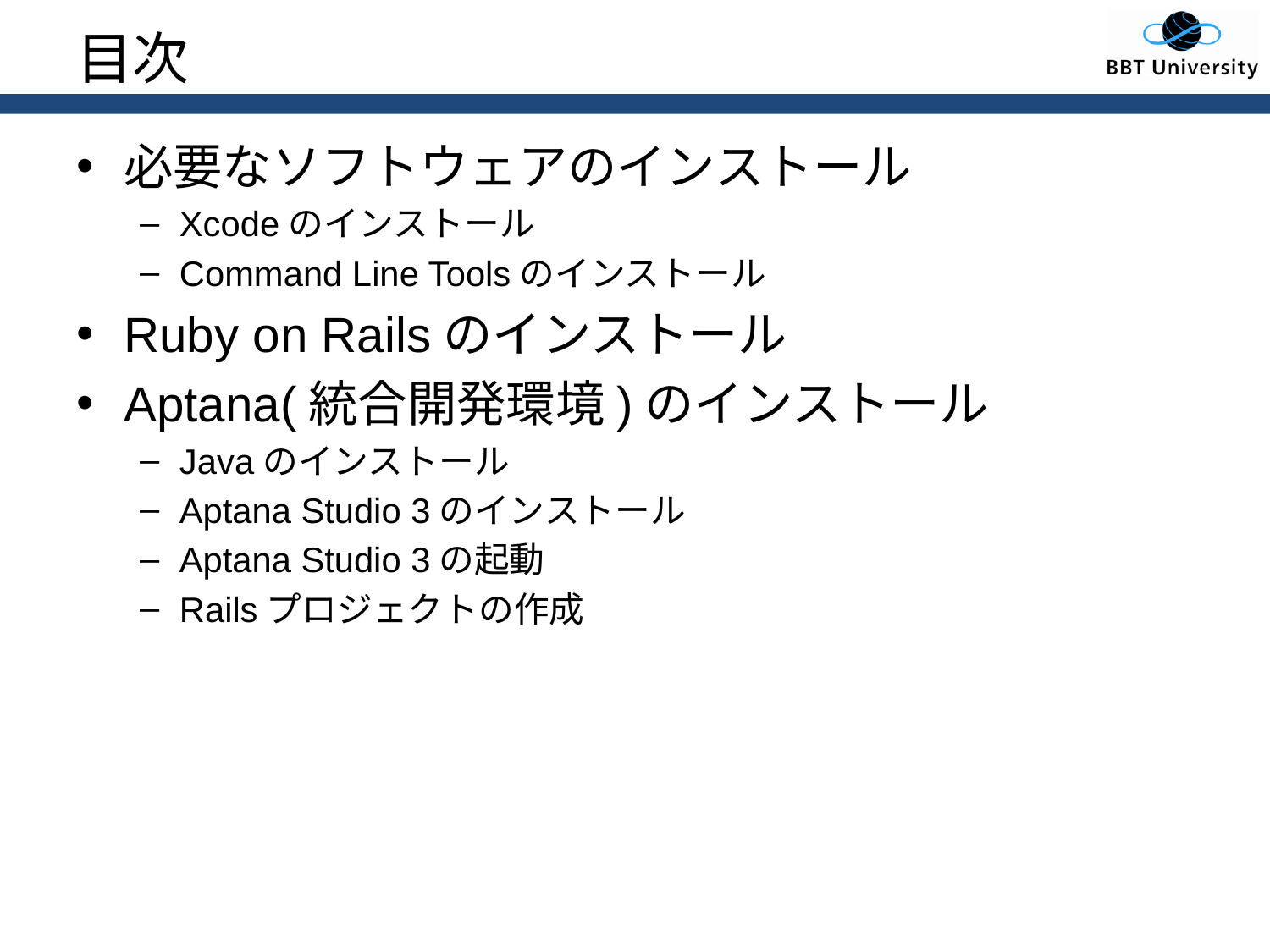

# 目次
必要なソフトウェアのインストール
Xcodeのインストール
Command Line Toolsのインストール
Ruby on Railsのインストール
Aptana(統合開発環境)のインストール
Javaのインストール
Aptana Studio 3のインストール
Aptana Studio 3の起動
Railsプロジェクトの作成